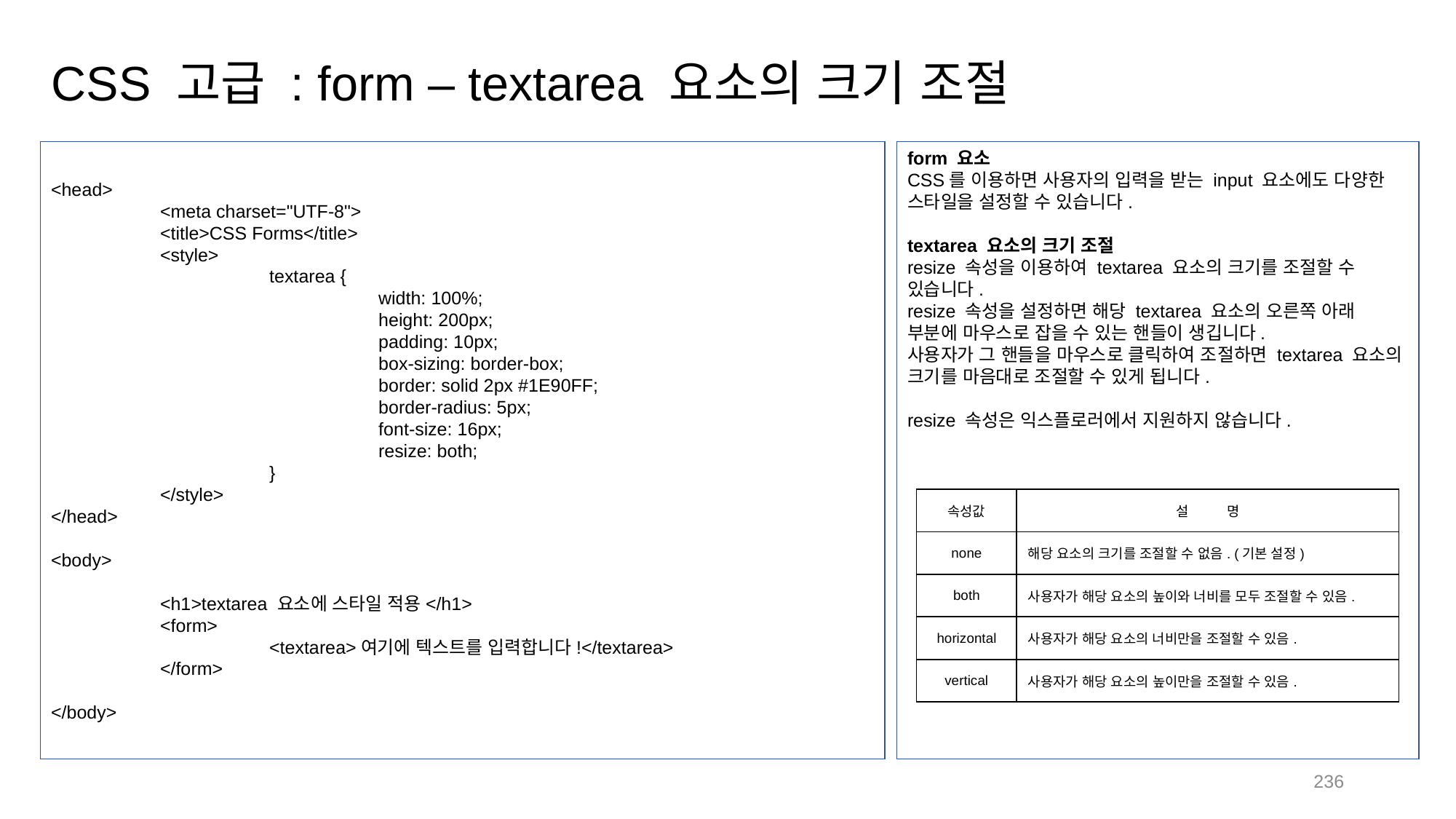

# CSS 고급 : form – textarea 요소의 크기 조절
<head>
	<meta charset="UTF-8">
	<title>CSS Forms</title>
	<style>
		textarea {
			width: 100%;
			height: 200px;
			padding: 10px;
			box-sizing: border-box;
			border: solid 2px #1E90FF;
			border-radius: 5px;
			font-size: 16px;
			resize: both;
		}
	</style>
</head>

<body>

	<h1>textarea 요소에 스타일 적용</h1>
	<form>
		<textarea>여기에 텍스트를 입력합니다!</textarea>
	</form>

</body>
form 요소
CSS를 이용하면 사용자의 입력을 받는 input 요소에도 다양한 스타일을 설정할 수 있습니다.

textarea 요소의 크기 조절
resize 속성을 이용하여 textarea 요소의 크기를 조절할 수 있습니다.
resize 속성을 설정하면 해당 textarea 요소의 오른쪽 아래 부분에 마우스로 잡을 수 있는 핸들이 생깁니다.
사용자가 그 핸들을 마우스로 클릭하여 조절하면 textarea 요소의 크기를 마음대로 조절할 수 있게 됩니다.

resize 속성은 익스플로러에서 지원하지 않습니다.
| 속성값 | 설 명 |
| --- | --- |
| none | 해당 요소의 크기를 조절할 수 없음. (기본 설정) |
| both | 사용자가 해당 요소의 높이와 너비를 모두 조절할 수 있음. |
| horizontal | 사용자가 해당 요소의 너비만을 조절할 수 있음. |
| vertical | 사용자가 해당 요소의 높이만을 조절할 수 있음. |
236